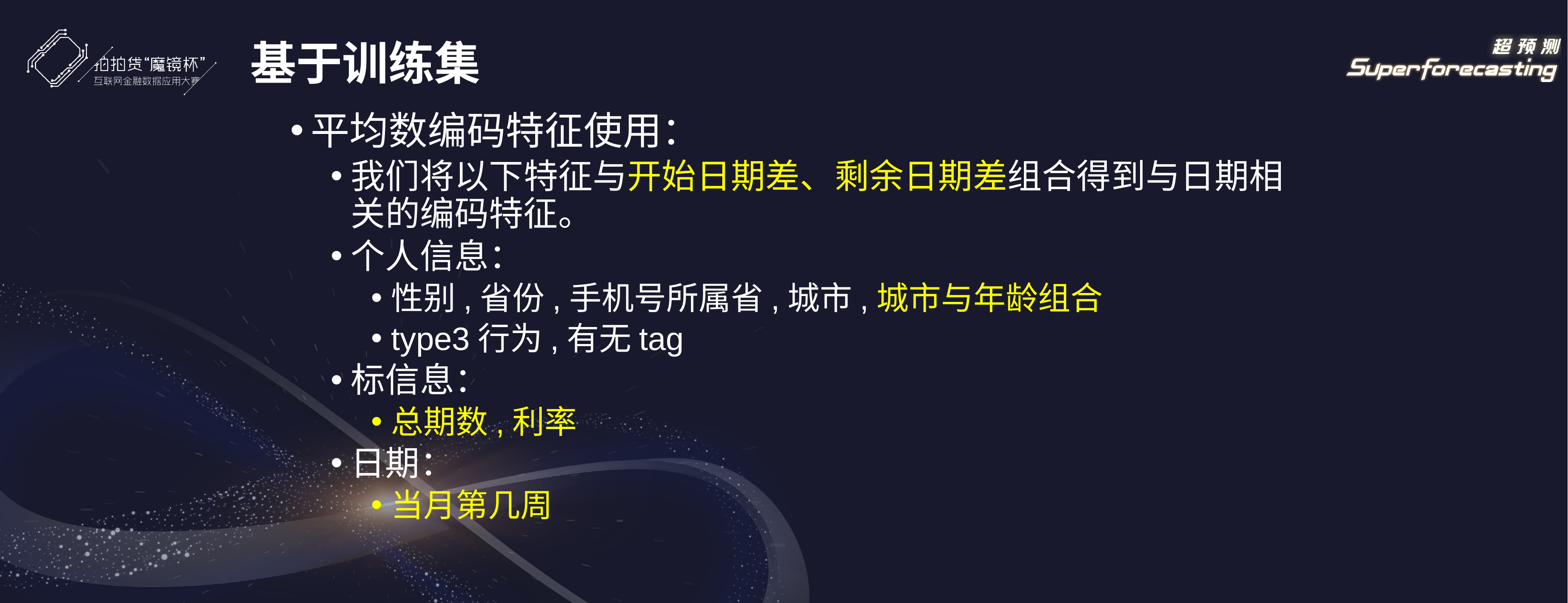

# 基于训练集
平均数编码特征使用：
我们将以下特征与开始日期差、剩余日期差组合得到与日期相关的编码特征。
个人信息：
性别,省份,手机号所属省,城市,城市与年龄组合
type3行为,有无tag
标信息：
总期数,利率
日期：
当月第几周